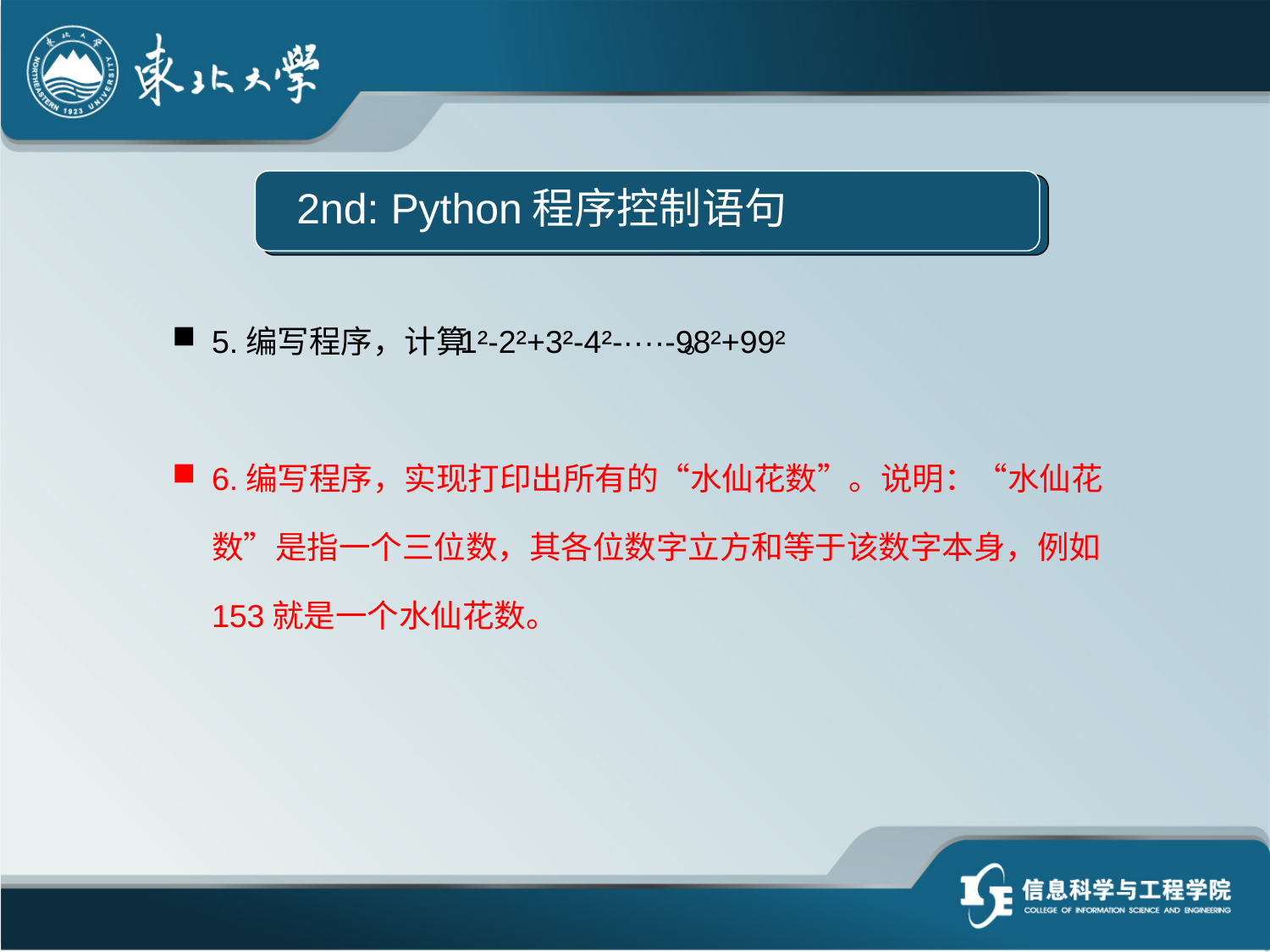

2nd: Python程序控制语句
5.编写程序，计算                              。

6.编写程序，实现打印出所有的“水仙花数”。说明：“水仙花数”是指一个三位数，其各位数字立方和等于该数字本身，例如153就是一个水仙花数。
 1²-2²+3²-4²-····-98²+99²